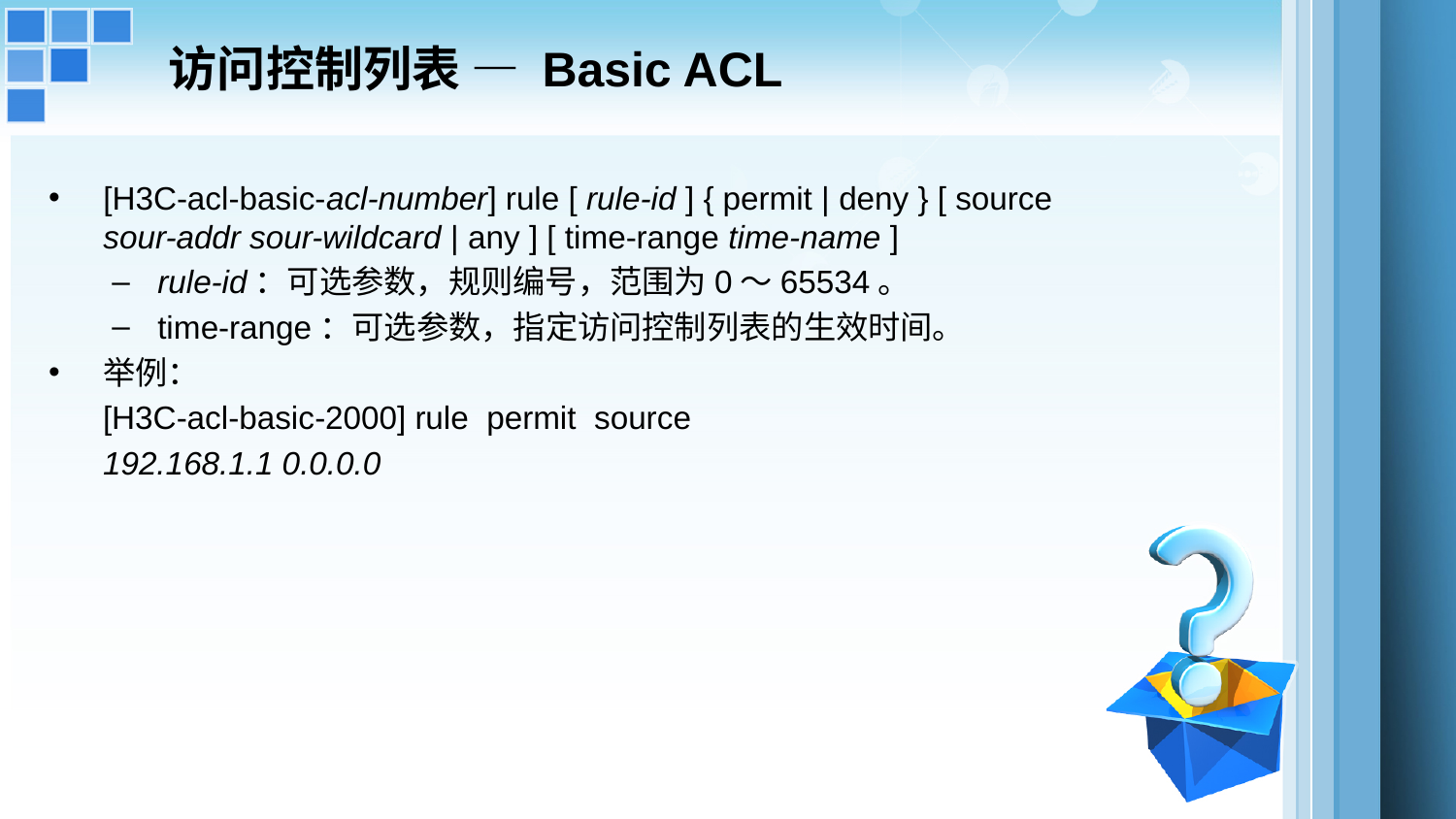

访问控制列表 — Basic ACL
[H3C-acl-basic-acl-number] rule [ rule-id ] { permit | deny } [ source sour-addr sour-wildcard | any ] [ time-range time-name ]
rule-id：可选参数，规则编号，范围为0～65534。
time-range：可选参数，指定访问控制列表的生效时间。
举例：
[H3C-acl-basic-2000] rule  permit  source
192.168.1.1 0.0.0.0